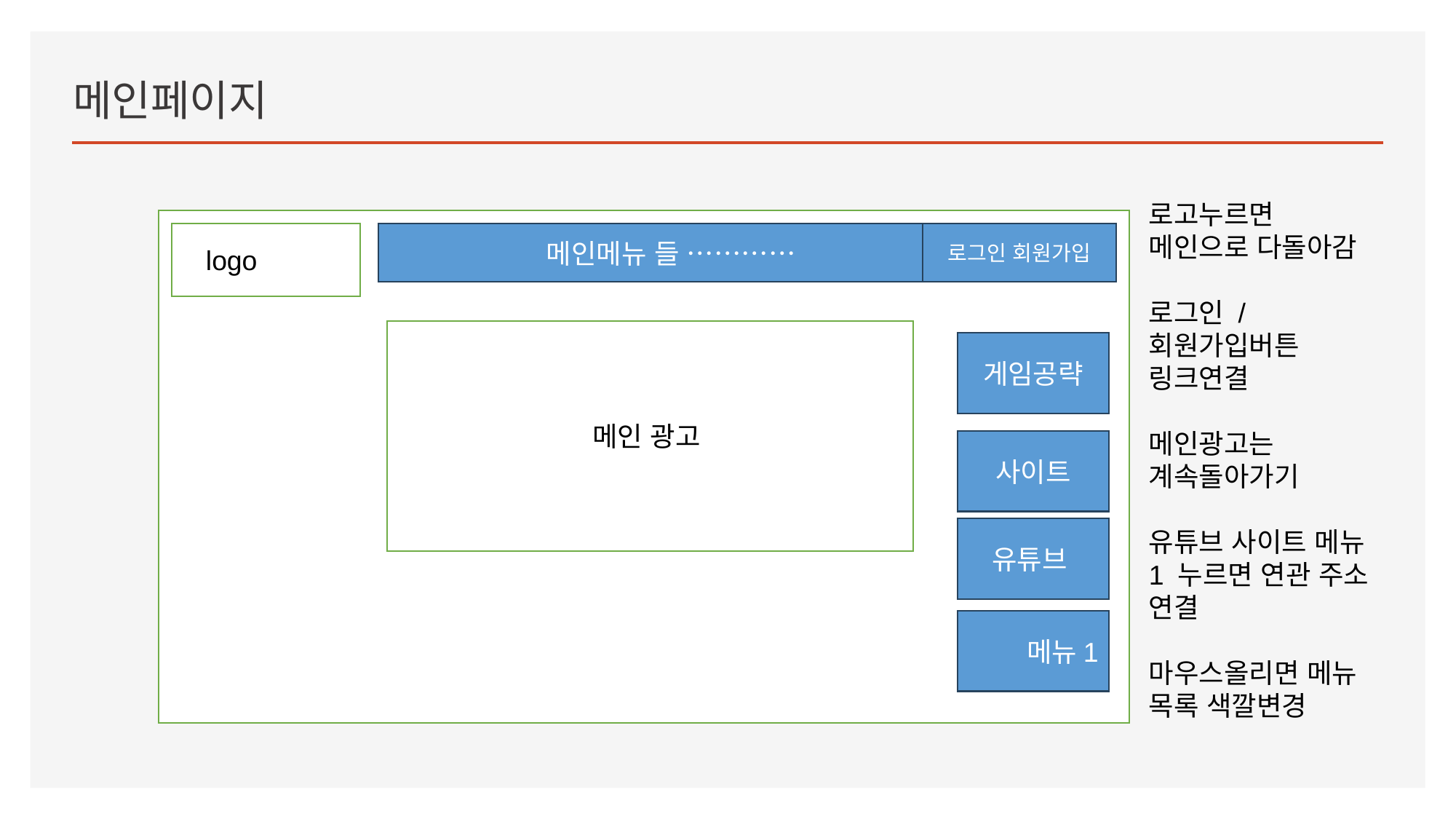

# 메인페이지
로고누르면 메인으로 다돌아감

로그인 /회원가입버튼 링크연결

메인광고는 계속돌아가기

유튜브 사이트 메뉴1 누르면 연관 주소 연결

마우스올리면 메뉴 목록 색깔변경

메인메뉴 들 …………
로그인 회원가입
logo
메인 광고
게임공략
사이트
유튜브
메뉴1